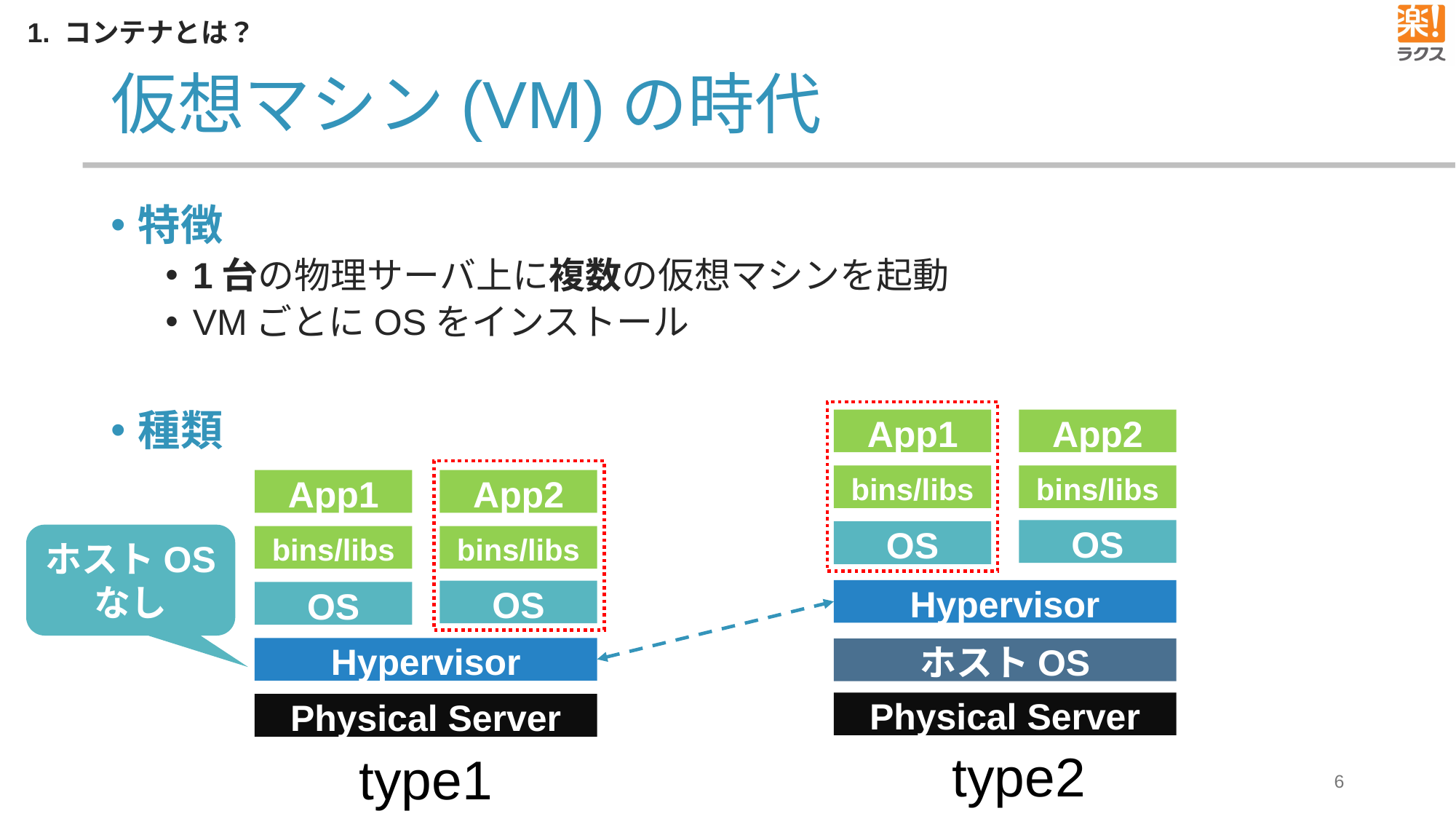

1. コンテナとは？
# 仮想マシン(VM)の時代
特徴
1台の物理サーバ上に複数の仮想マシンを起動
VMごとにOSをインストール

種類

App2
App1

bins/libs
bins/libs
App2
App1
OS
OS
ホストOS
なし
bins/libs
bins/libs
Hypervisor
OS
OS
Hypervisor
ホストOS
Physical Server
Physical Server
type2
type1
6